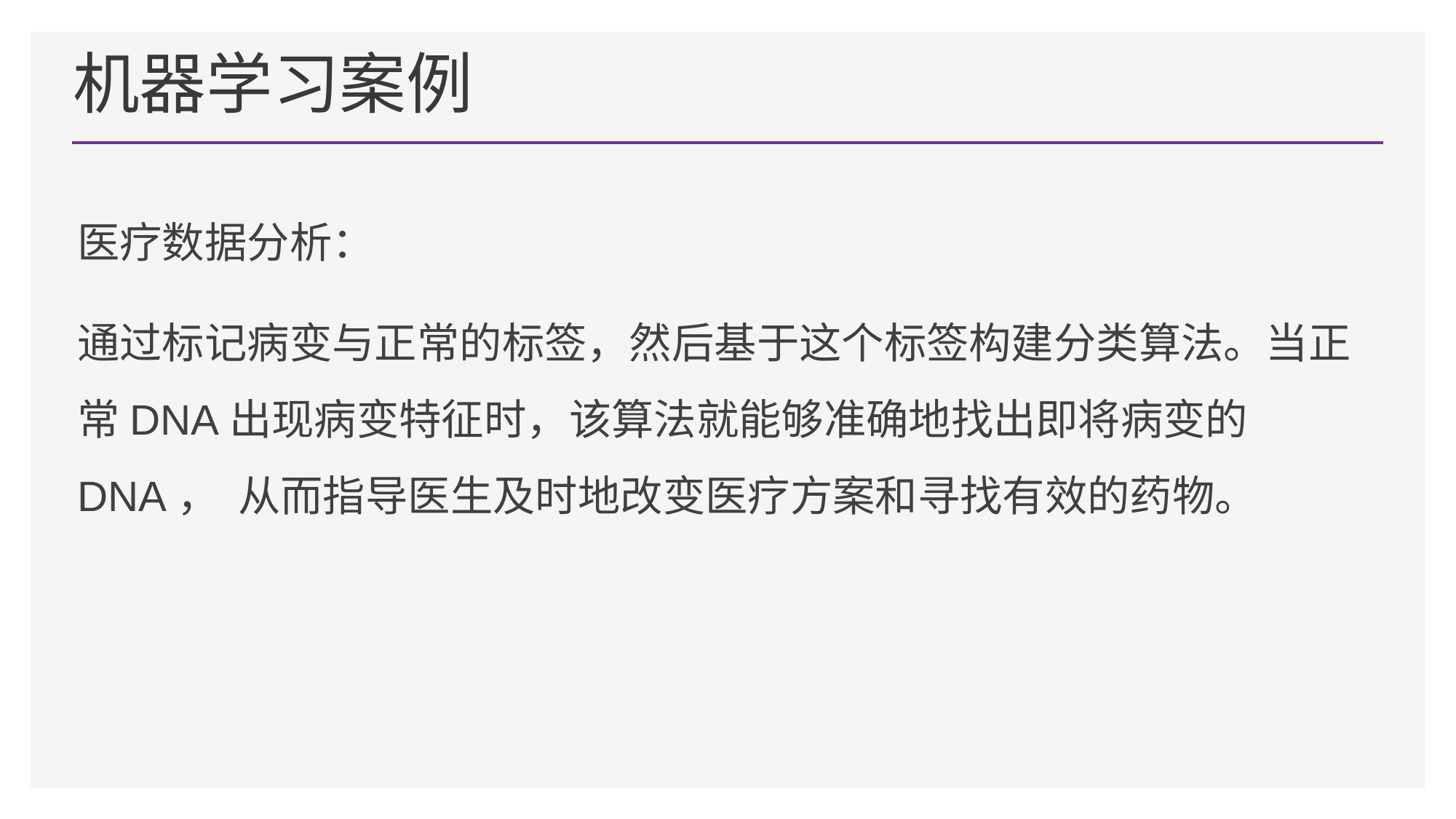

# 机器学习案例
医疗数据分析：
通过标记病变与正常的标签，然后基于这个标签构建分类算法。当正 常DNA出现病变特征时，该算法就能够准确地找出即将病变的DNA，  从而指导医生及时地改变医疗方案和寻找有效的药物。